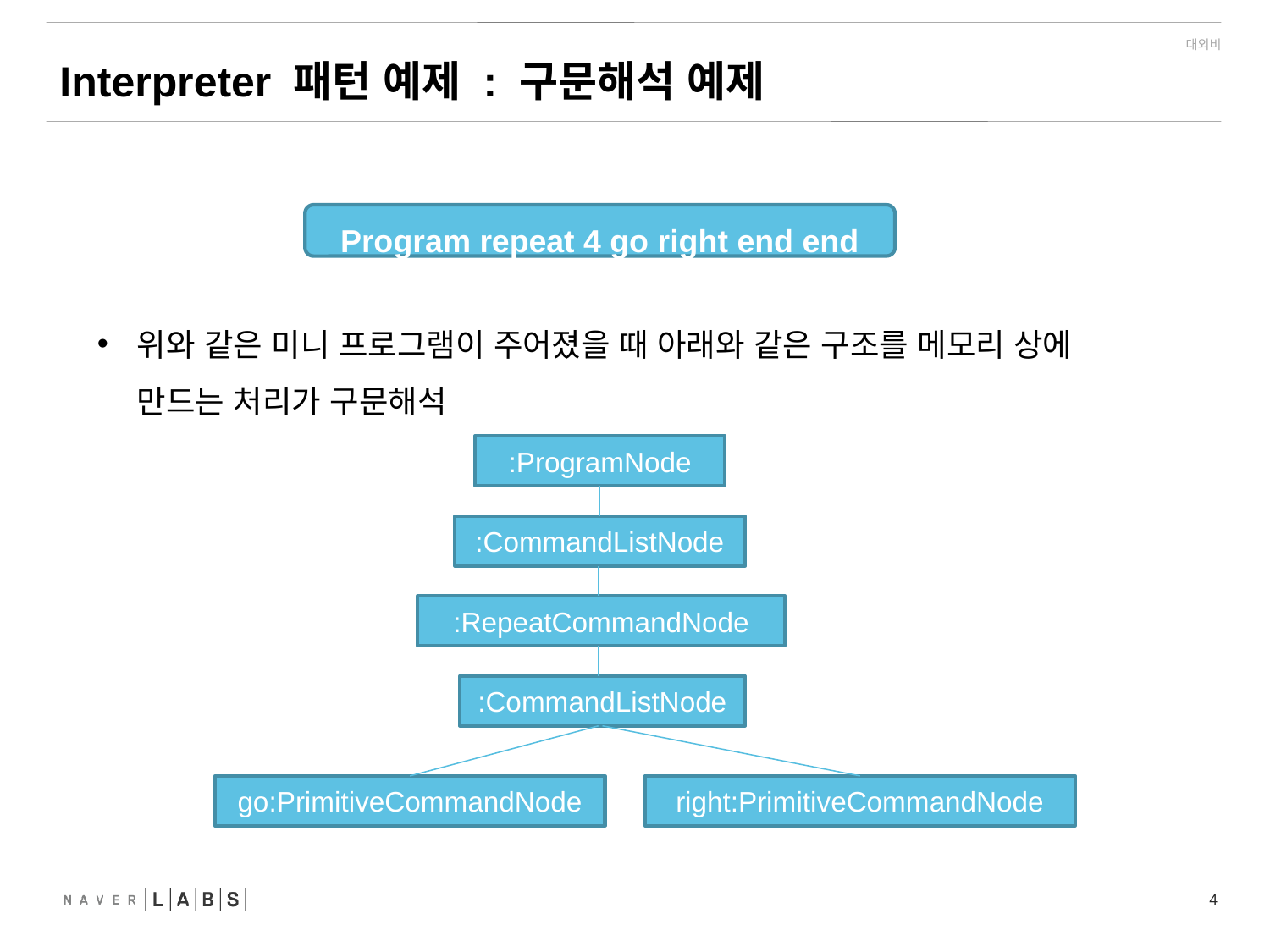

Interpreter 패턴 예제 : 구문해석 예제

위와 같은 미니 프로그램이 주어졌을 때 아래와 같은 구조를 메모리 상에 만드는 처리가 구문해석

Program repeat 4 go right end end
:ProgramNode
:CommandListNode
:RepeatCommandNode
:CommandListNode
go:PrimitiveCommandNode
right:PrimitiveCommandNode